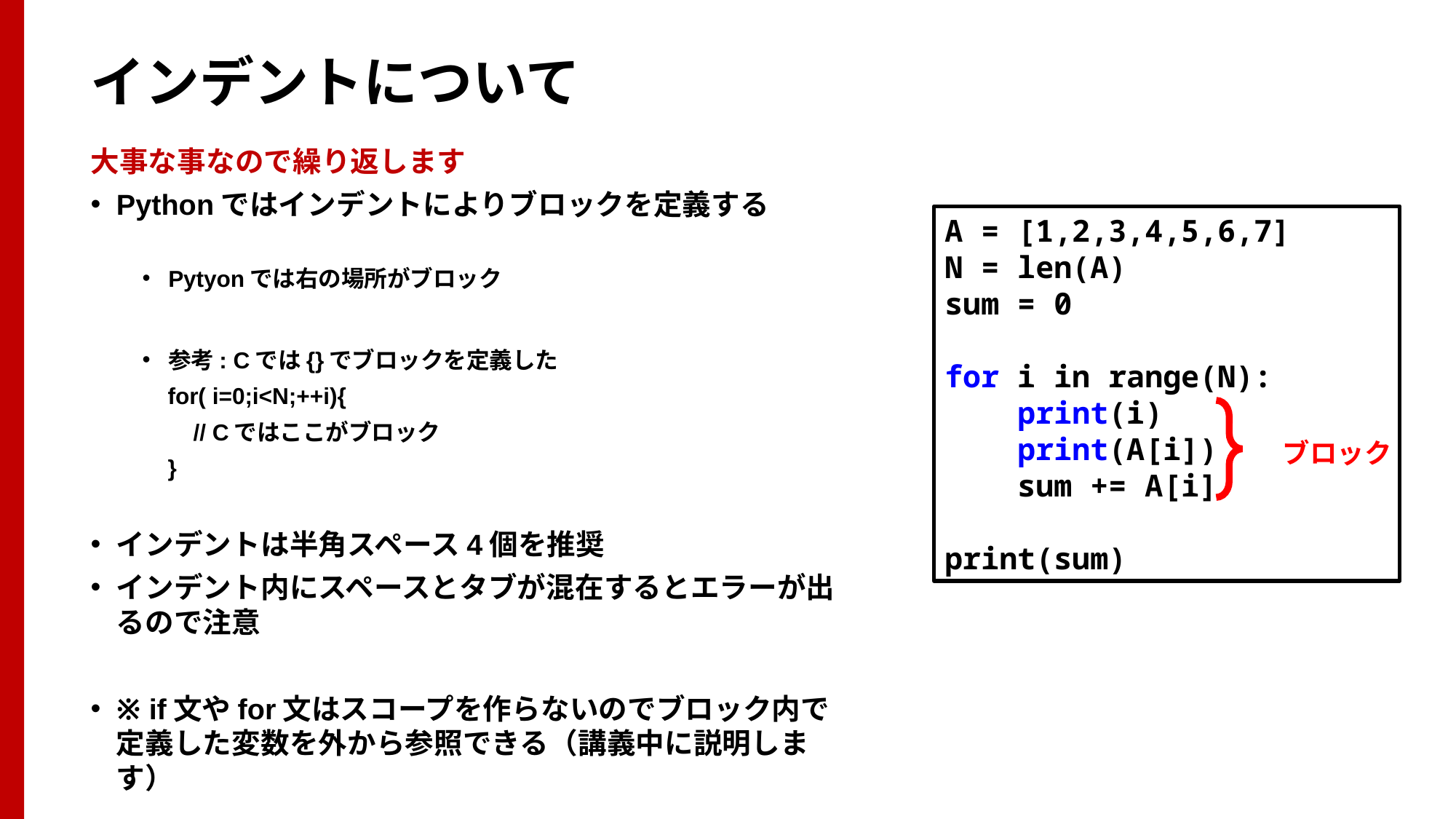

# インデントについて
大事な事なので繰り返します
Pythonではインデントによりブロックを定義する
Pytyonでは右の場所がブロック

参考: Cでは{}でブロックを定義した
    for( i=0;i<N;++i){
        // Cではここがブロック
    }

インデントは半角スペース4個を推奨
インデント内にスペースとタブが混在するとエラーが出るので注意

※ if文やfor文はスコープを作らないのでブロック内で定義した変数を外から参照できる（講義中に説明します）

A = [1,2,3,4,5,6,7]
N = len(A)
sum = 0

for i in range(N):
    print(i)
    print(A[i])
    sum += A[i]

print(sum)

ブロック